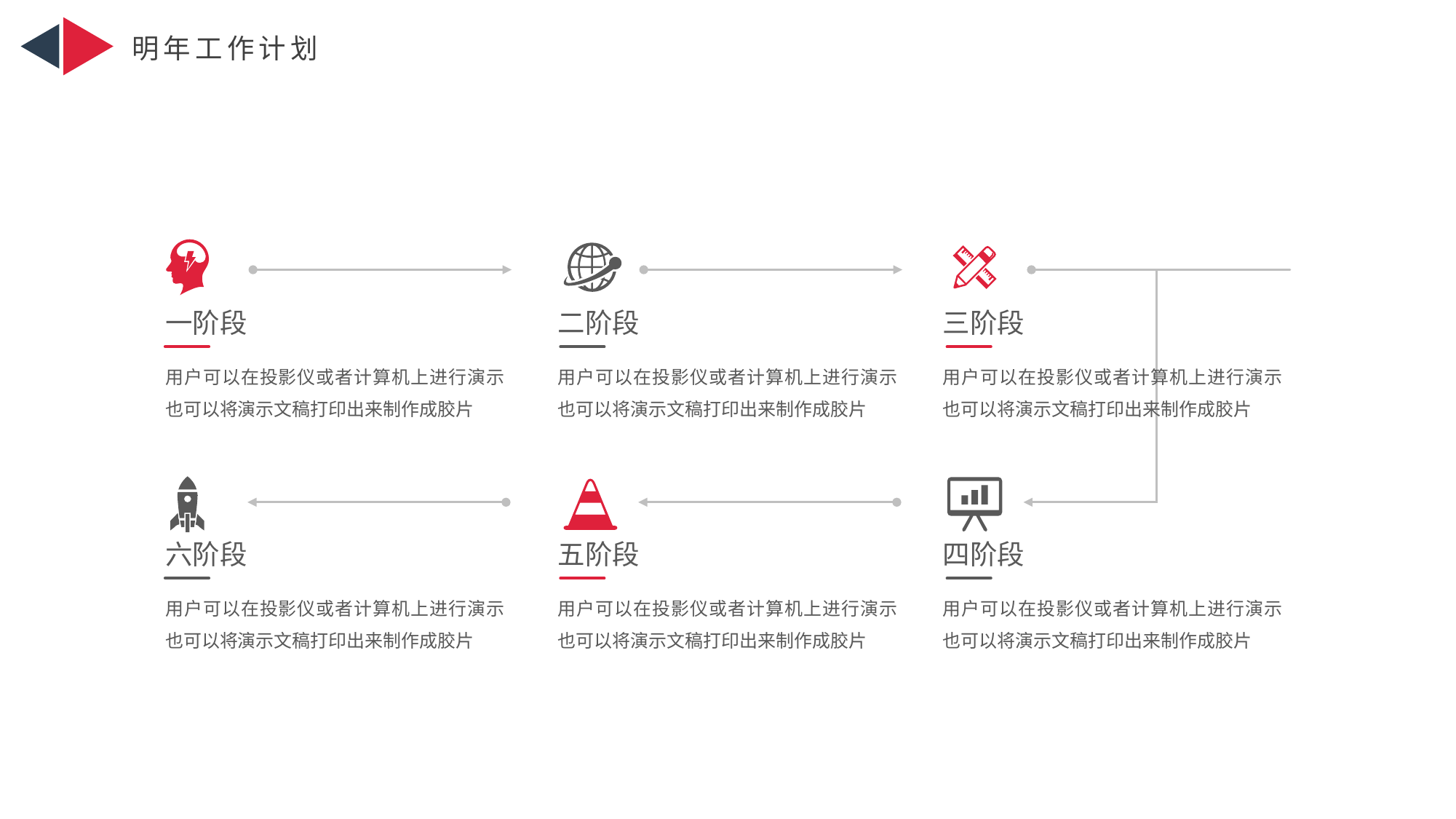

明年工作计划

一阶段
用户可以在投影仪或者计算机上进行演示也可以将演示文稿打印出来制作成胶片
二阶段
用户可以在投影仪或者计算机上进行演示也可以将演示文稿打印出来制作成胶片
三阶段
用户可以在投影仪或者计算机上进行演示也可以将演示文稿打印出来制作成胶片
六阶段
用户可以在投影仪或者计算机上进行演示也可以将演示文稿打印出来制作成胶片
五阶段
用户可以在投影仪或者计算机上进行演示也可以将演示文稿打印出来制作成胶片
四阶段
用户可以在投影仪或者计算机上进行演示也可以将演示文稿打印出来制作成胶片